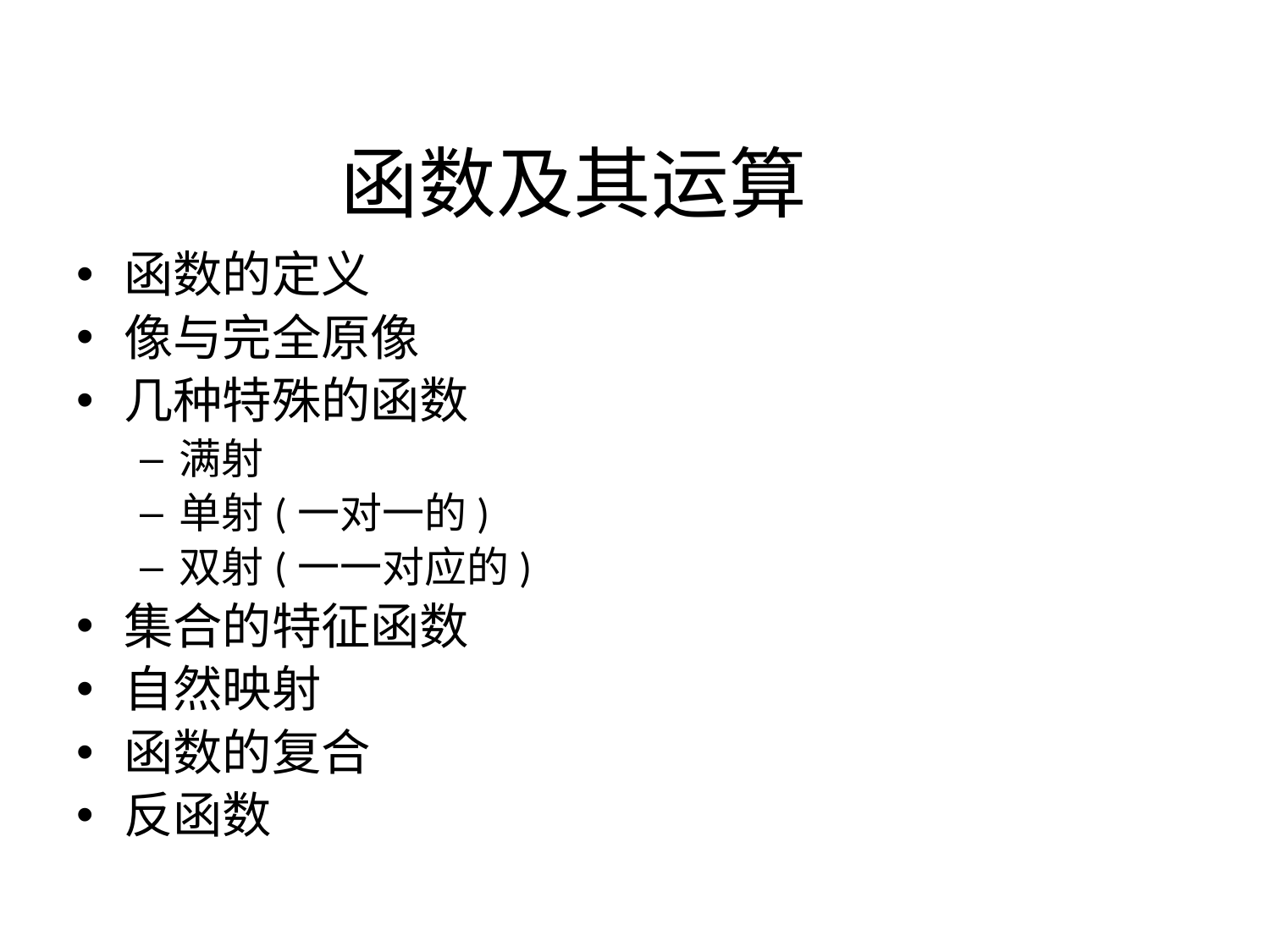

# 函数及其运算
函数的定义
像与完全原像
几种特殊的函数
满射
单射(一对一的)
双射(一一对应的)
集合的特征函数
自然映射
函数的复合
反函数